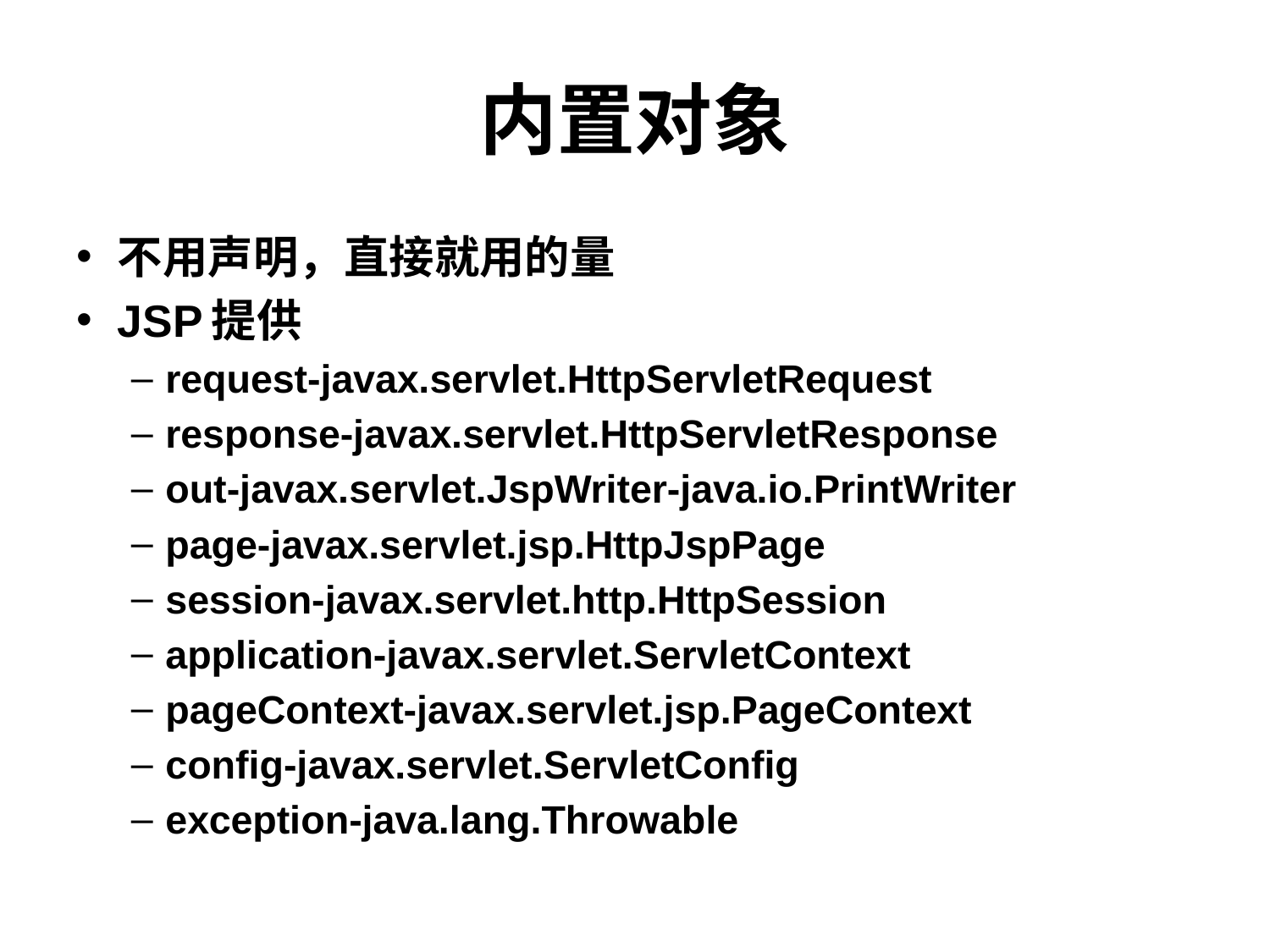

# 内置对象
不用声明，直接就用的量
JSP提供
request-javax.servlet.HttpServletRequest
response-javax.servlet.HttpServletResponse
out-javax.servlet.JspWriter-java.io.PrintWriter
page-javax.servlet.jsp.HttpJspPage
session-javax.servlet.http.HttpSession
application-javax.servlet.ServletContext
pageContext-javax.servlet.jsp.PageContext
config-javax.servlet.ServletConfig
exception-java.lang.Throwable